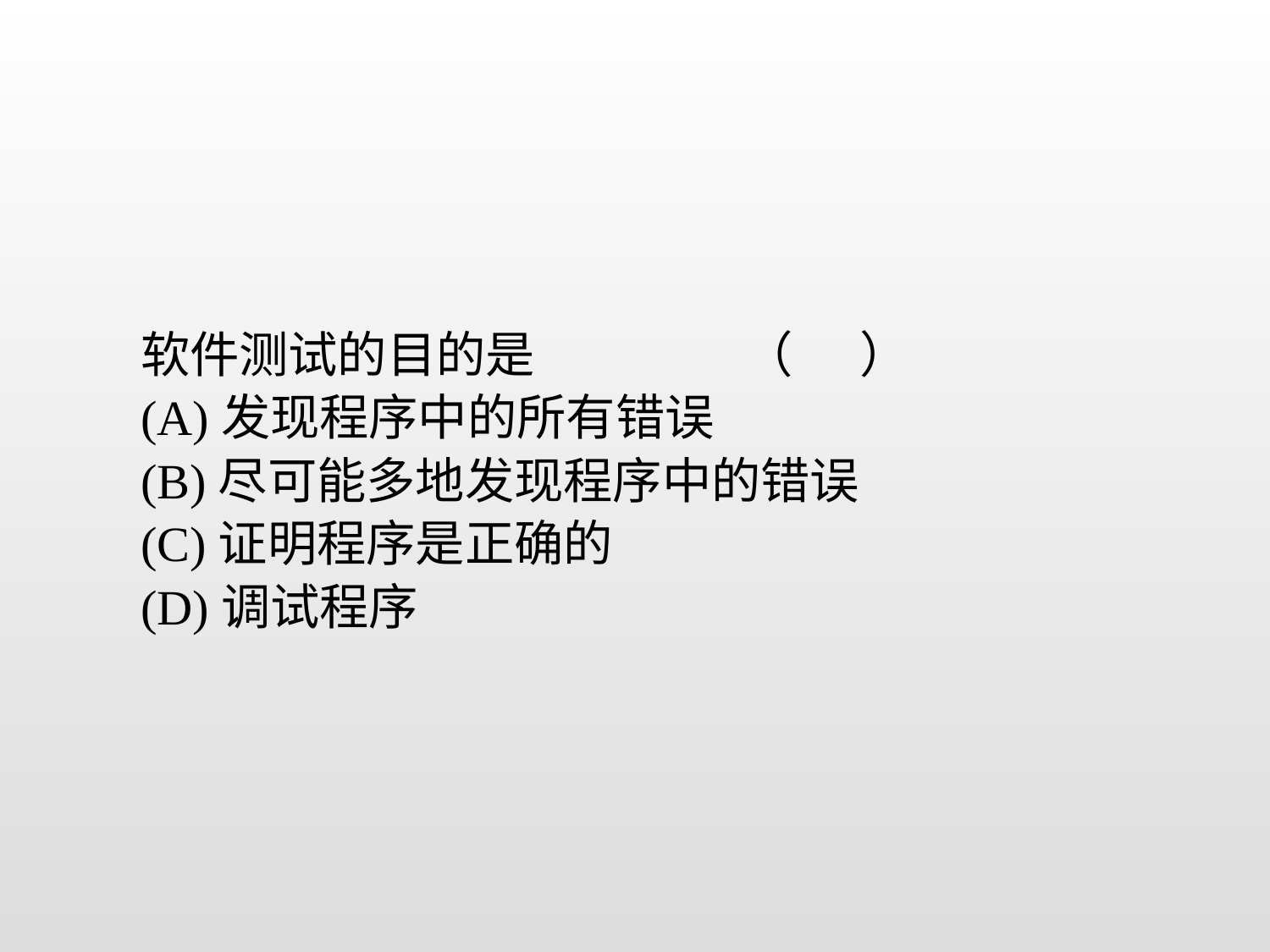

软件测试的目的是                   （      ）
(A)发现程序中的所有错误
(B)尽可能多地发现程序中的错误
(C)证明程序是正确的
(D)调试程序